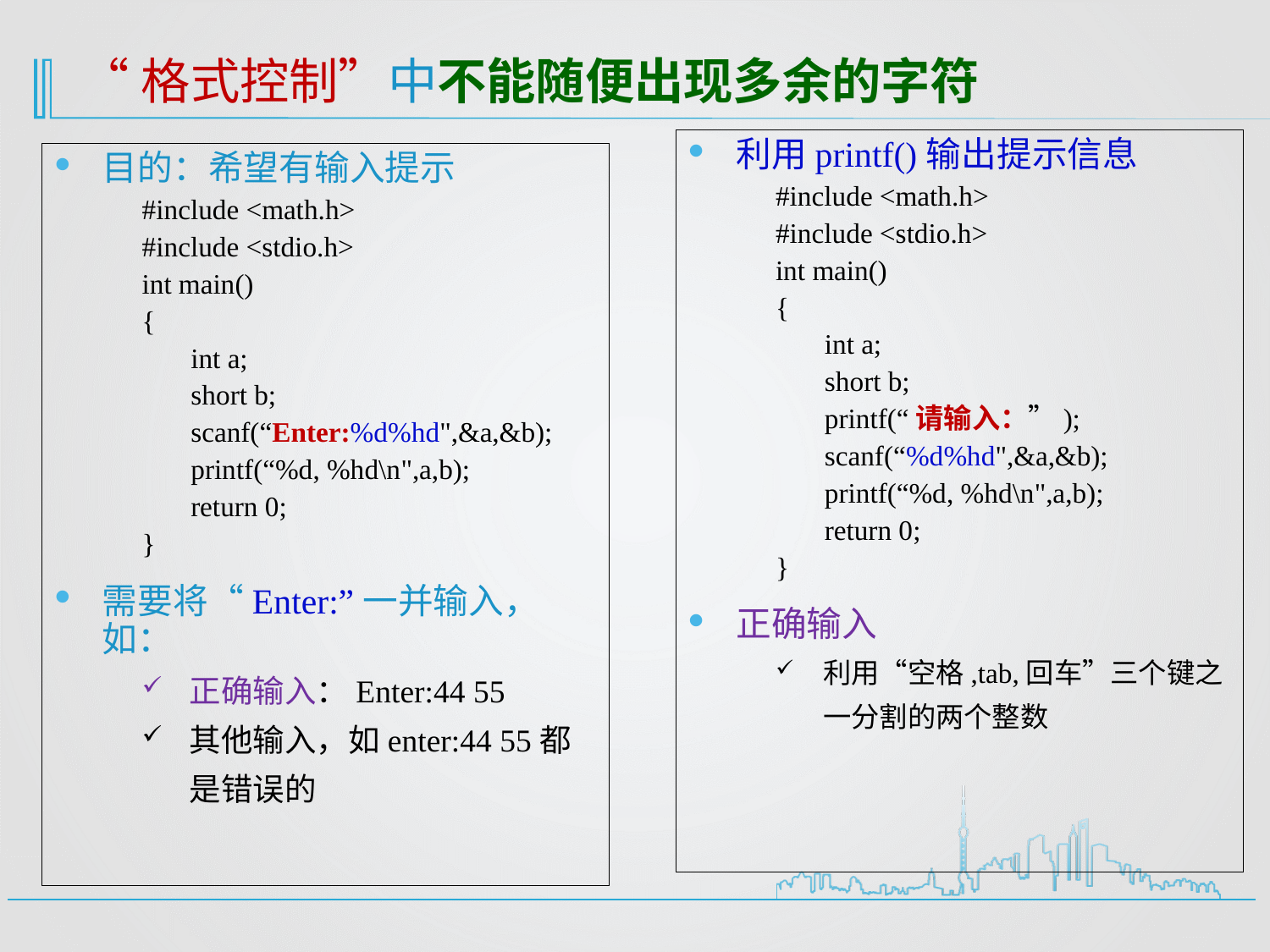

# “格式控制”中不能随便出现多余的字符
利用printf()输出提示信息
#include <math.h>
#include <stdio.h>
int main()
{
       int a;
       short b;
       printf(“请输入：”);
       scanf(“%d%hd",&a,&b);
       printf(“%d, %hd\n",a,b);
       return 0;
}
正确输入
利用“空格,tab,回车”三个键之一分割的两个整数

目的：希望有输入提示
#include <math.h>
#include <stdio.h>
int main()
{
       int a;
       short b;
       scanf(“Enter:%d%hd",&a,&b);
       printf(“%d, %hd\n",a,b);
       return 0;
}
需要将“Enter:”一并输入，如：
正确输入：Enter:44 55
其他输入，如enter:44 55都是错误的